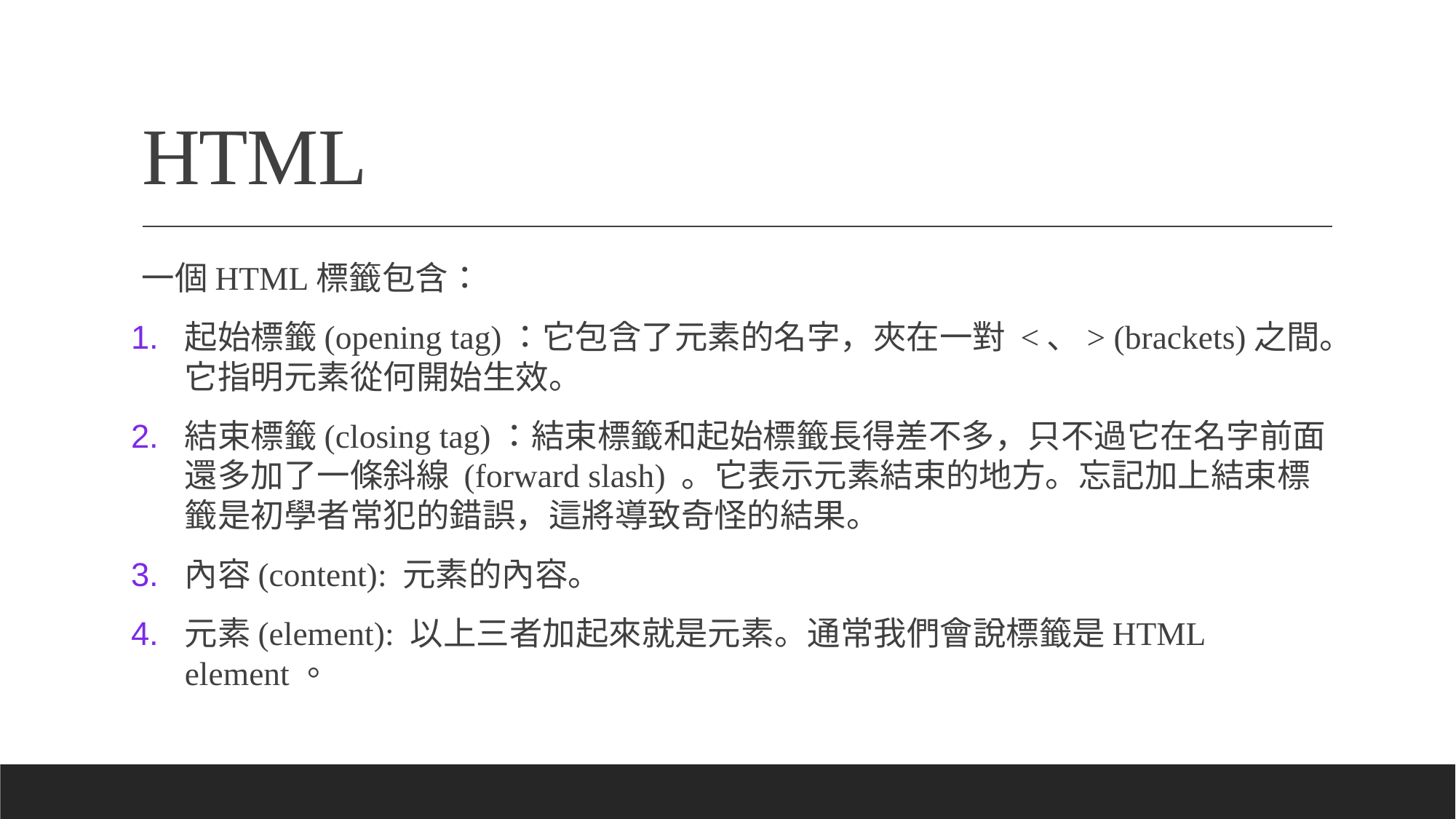

# HTML
一個HTML標籤包含：
起始標籤(opening tag)：它包含了元素的名字，夾在一對 <、> (brackets)之間。它指明元素從何開始生效。
結束標籤(closing tag)：結束標籤和起始標籤長得差不多，只不過它在名字前面還多加了一條斜線 (forward slash) 。它表示元素結束的地方。忘記加上結束標籤是初學者常犯的錯誤，這將導致奇怪的結果。
內容(content): 元素的內容。
元素(element): 以上三者加起來就是元素。通常我們會說標籤是HTML element。